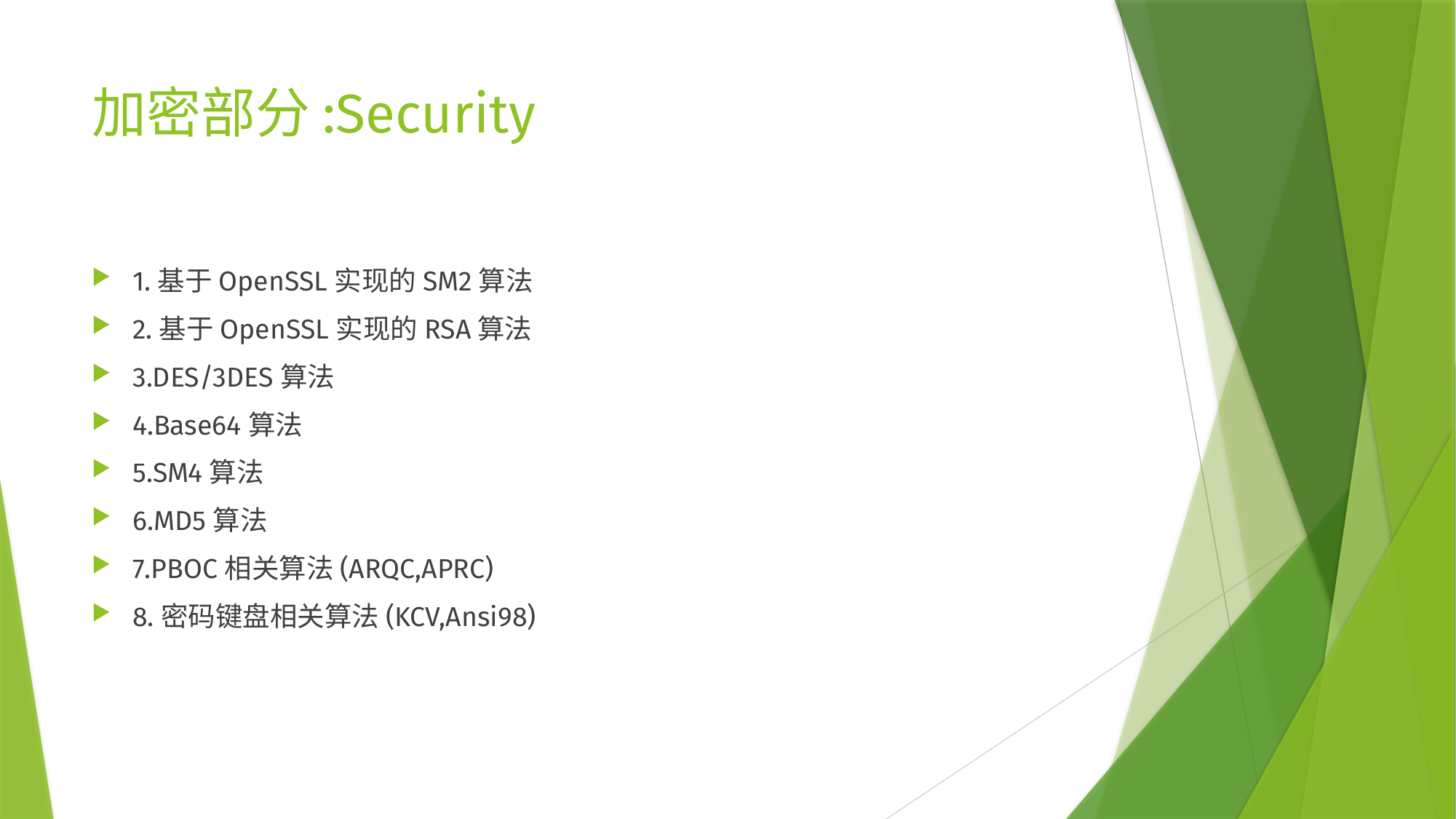

# 加密部分:Security
1.基于OpenSSL实现的SM2算法
2.基于OpenSSL实现的RSA算法
3.DES/3DES算法
4.Base64算法
5.SM4算法
6.MD5算法
7.PBOC相关算法(ARQC,APRC)
8.密码键盘相关算法(KCV,Ansi98)